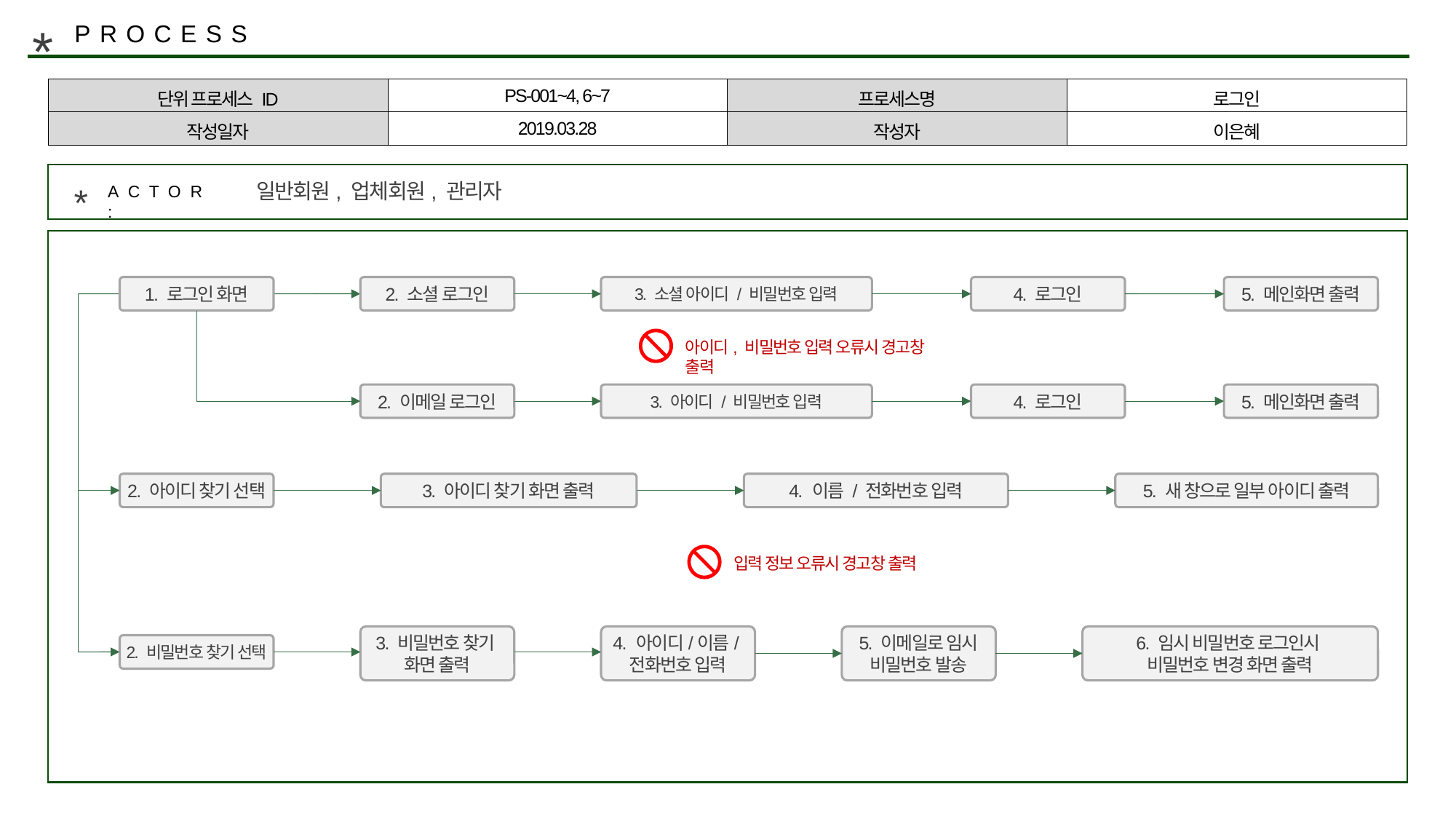

*
PROCESS
| 단위 프로세스 ID | PS-001~4, 6~7 | 프로세스명 | 로그인 |
| --- | --- | --- | --- |
| 작성일자 | 2019.03.28 | 작성자 | 이은혜 |

일반회원, 업체회원, 관리자
*
ACTOR :

3. 소셜 아이디 / 비밀번호 입력
1. 로그인 화면
2. 소셜 로그인
4. 로그인
5. 메인화면 출력

아이디, 비밀번호 입력 오류시 경고창 출력
3. 아이디 / 비밀번호 입력
2. 이메일 로그인
4. 로그인
5. 메인화면 출력
3. 아이디 찾기 화면 출력
4. 이름 / 전화번호 입력
5. 새 창으로 일부 아이디 출력
2. 아이디 찾기 선택

입력 정보 오류시 경고창 출력
3. 비밀번호 찾기
화면 출력
4. 아이디/이름/
전화번호 입력
5. 이메일로 임시
비밀번호 발송
6. 임시 비밀번호 로그인시
비밀번호 변경 화면 출력
2. 비밀번호 찾기 선택